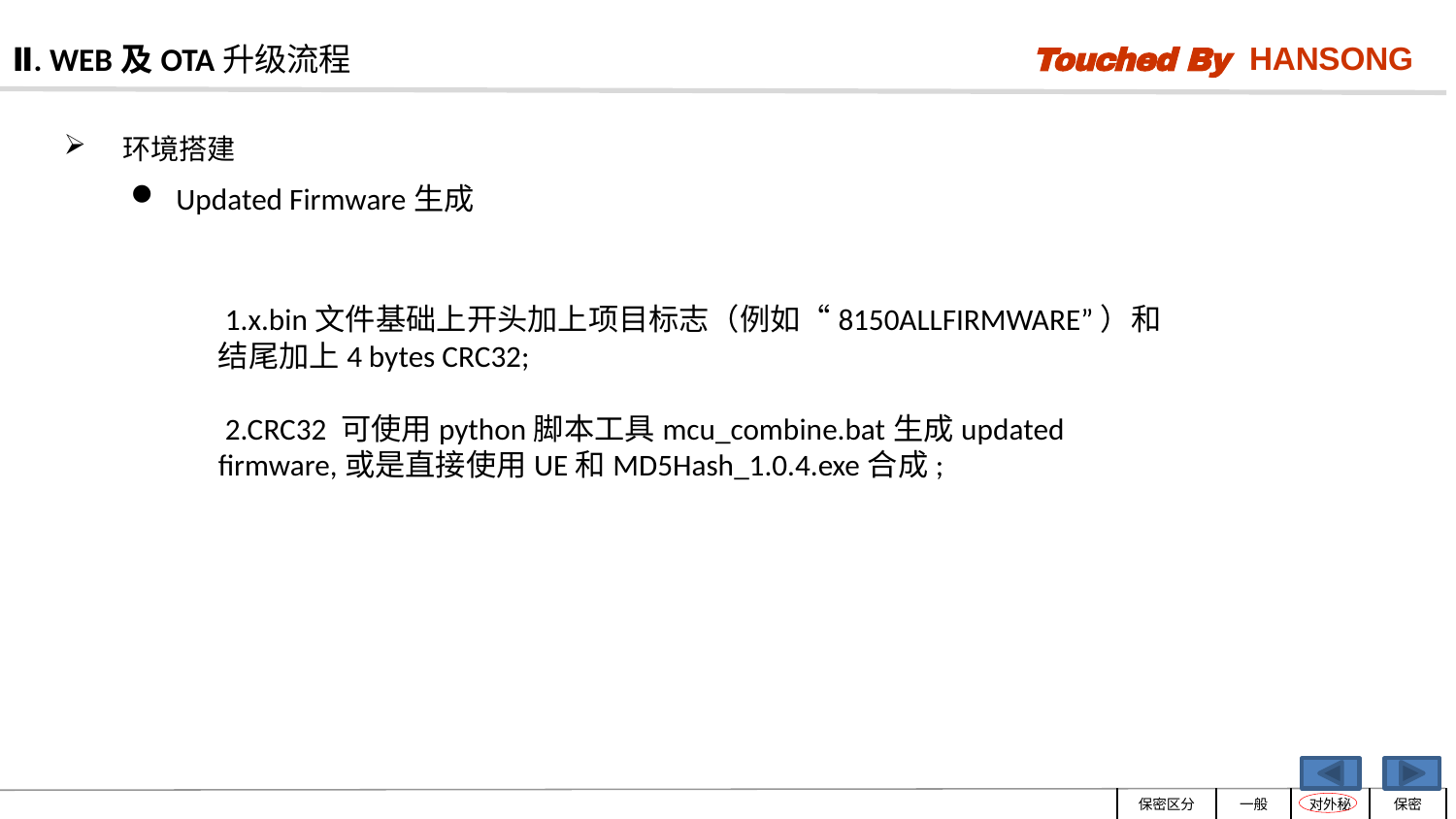

Ⅱ. WEB及OTA升级流程

 环境搭建
Updated Firmware生成
 1.x.bin文件基础上开头加上项目标志（例如“8150ALLFIRMWARE”）和结尾加上4 bytes CRC32;

 2.CRC32 可使用python脚本工具mcu_combine.bat生成updated firmware,或是直接使用UE和MD5Hash_1.0.4.exe合成;